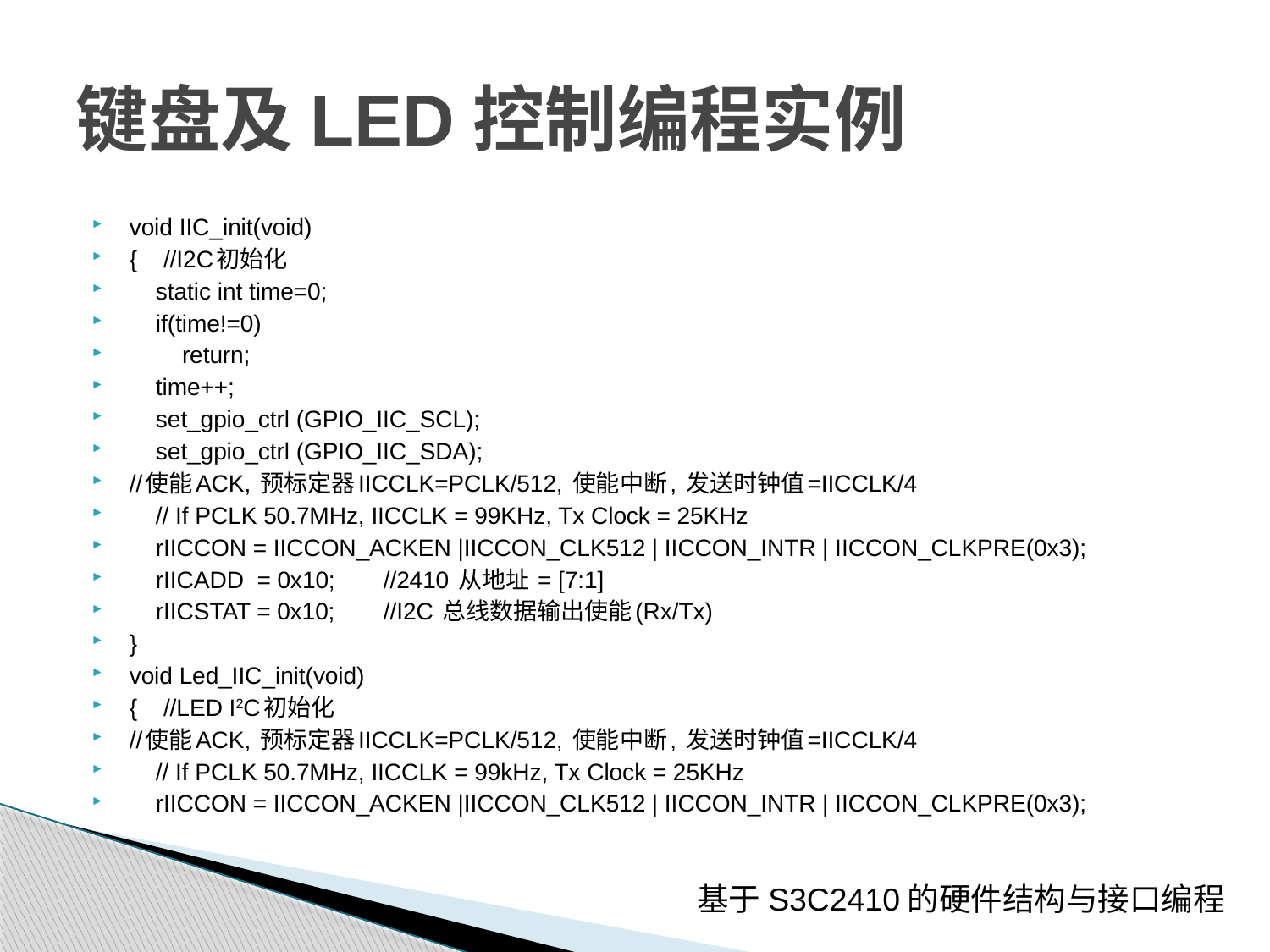

# 键盘及LED控制编程实例
void IIC_init(void)
{    //I2C初始化
    static int time=0;
    if(time!=0)
        return;
    time++;
    set_gpio_ctrl (GPIO_IIC_SCL);
    set_gpio_ctrl (GPIO_IIC_SDA);
//使能ACK, 预标定器IICCLK=PCLK/512, 使能中断, 发送时钟值=IICCLK/4
    // If PCLK 50.7MHz, IICCLK = 99KHz, Tx Clock = 25KHz
    rIICCON = IICCON_ACKEN |IICCON_CLK512 | IICCON_INTR | IICCON_CLKPRE(0x3);
    rIICADD  = 0x10;	//2410 从地址 = [7:1]
    rIICSTAT = 0x10;	//I2C 总线数据输出使能(Rx/Tx)
}
void Led_IIC_init(void)
{    //LED I2C初始化
//使能ACK, 预标定器IICCLK=PCLK/512, 使能中断, 发送时钟值=IICCLK/4
    // If PCLK 50.7MHz, IICCLK = 99kHz, Tx Clock = 25KHz
    rIICCON = IICCON_ACKEN |IICCON_CLK512 | IICCON_INTR | IICCON_CLKPRE(0x3);

基于S3C2410的硬件结构与接口编程